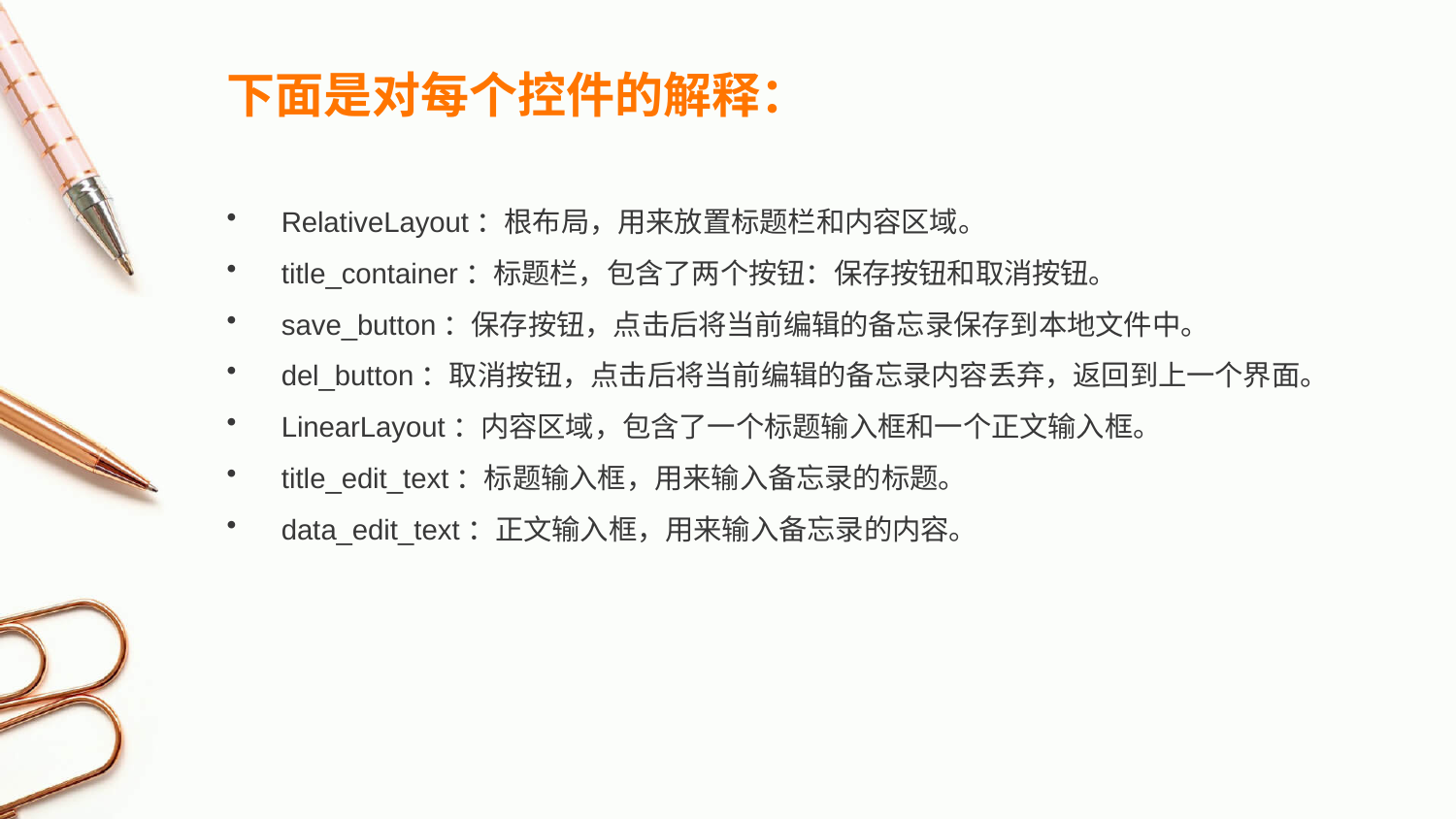

下面是对每个控件的解释：
RelativeLayout：根布局，用来放置标题栏和内容区域。
title_container：标题栏，包含了两个按钮：保存按钮和取消按钮。
save_button：保存按钮，点击后将当前编辑的备忘录保存到本地文件中。
del_button：取消按钮，点击后将当前编辑的备忘录内容丢弃，返回到上一个界面。
LinearLayout：内容区域，包含了一个标题输入框和一个正文输入框。
title_edit_text：标题输入框，用来输入备忘录的标题。
data_edit_text：正文输入框，用来输入备忘录的内容。